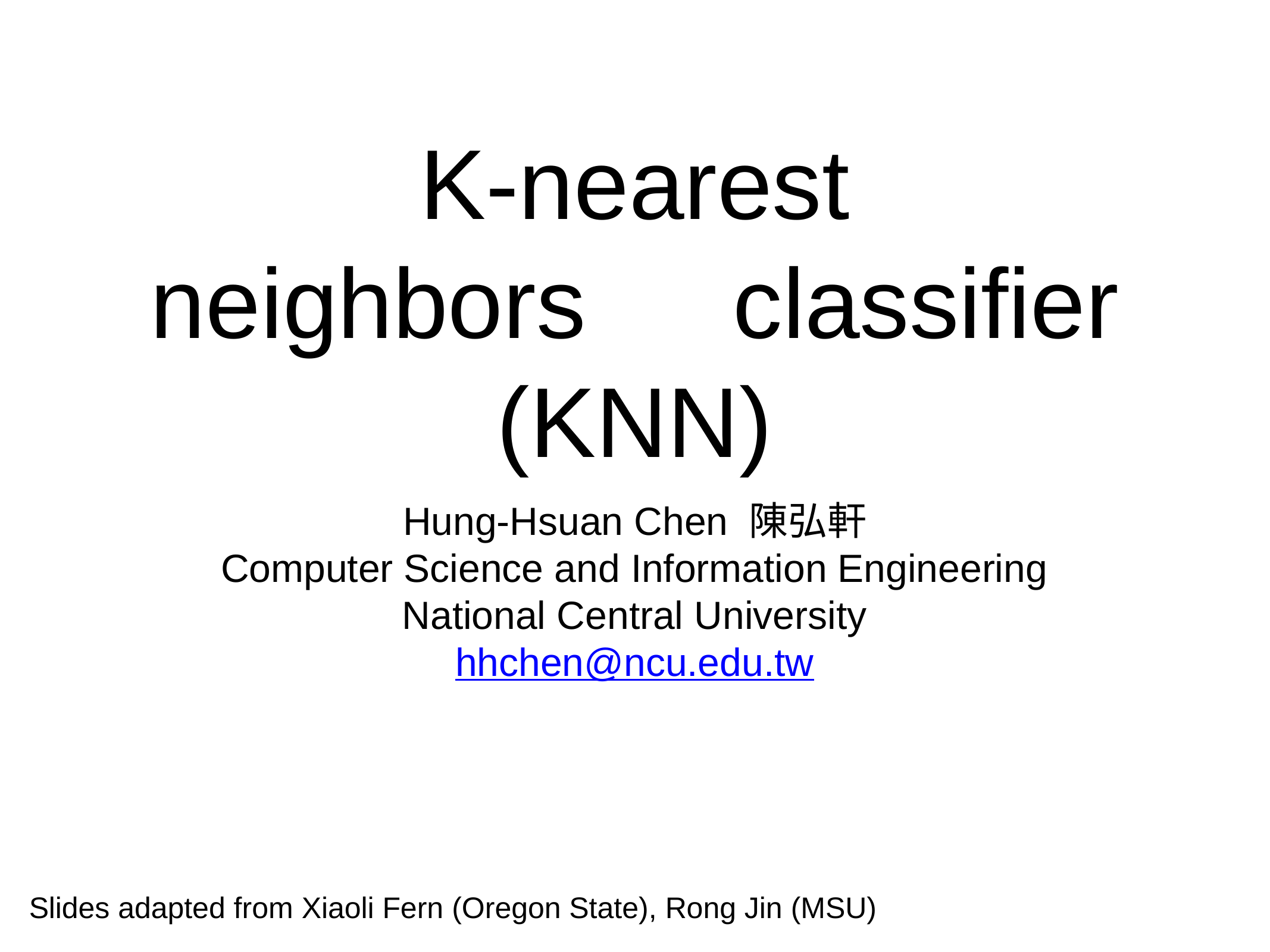

# K-nearest neighbors　classifier (KNN)
Hung-Hsuan Chen 陳弘軒
Computer Science and Information Engineering
National Central University
hhchen@ncu.edu.tw
Slides adapted from Xiaoli Fern (Oregon State), Rong Jin (MSU)